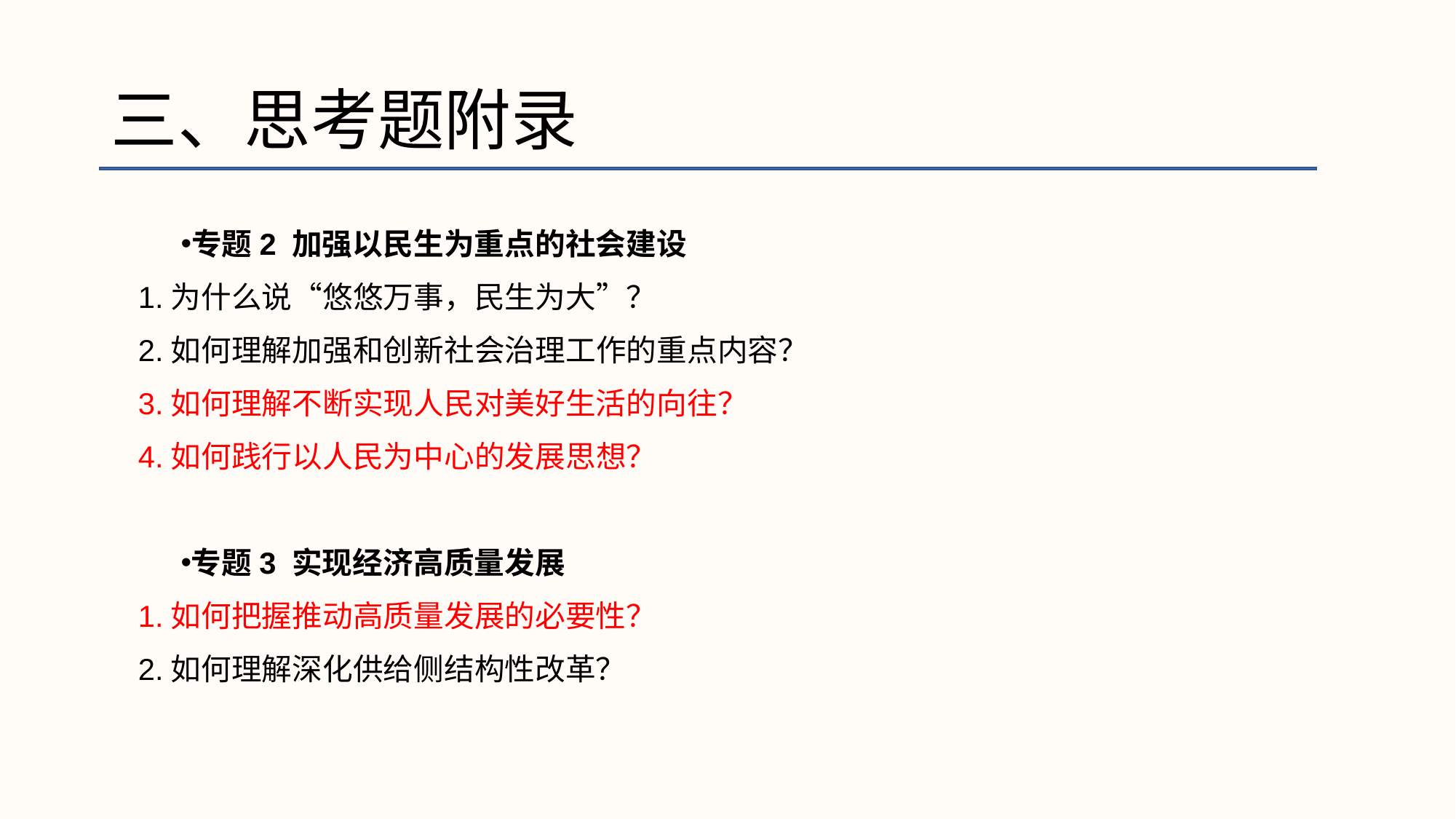

# 三、思考题附录

专题2 加强以民生为重点的社会建设
1.为什么说“悠悠万事，民生为大”？
2.如何理解加强和创新社会治理工作的重点内容？
3.如何理解不断实现人民对美好生活的向往？
4.如何践行以人民为中心的发展思想？

专题3 实现经济高质量发展
1.如何把握推动高质量发展的必要性？
2.如何理解深化供给侧结构性改革？